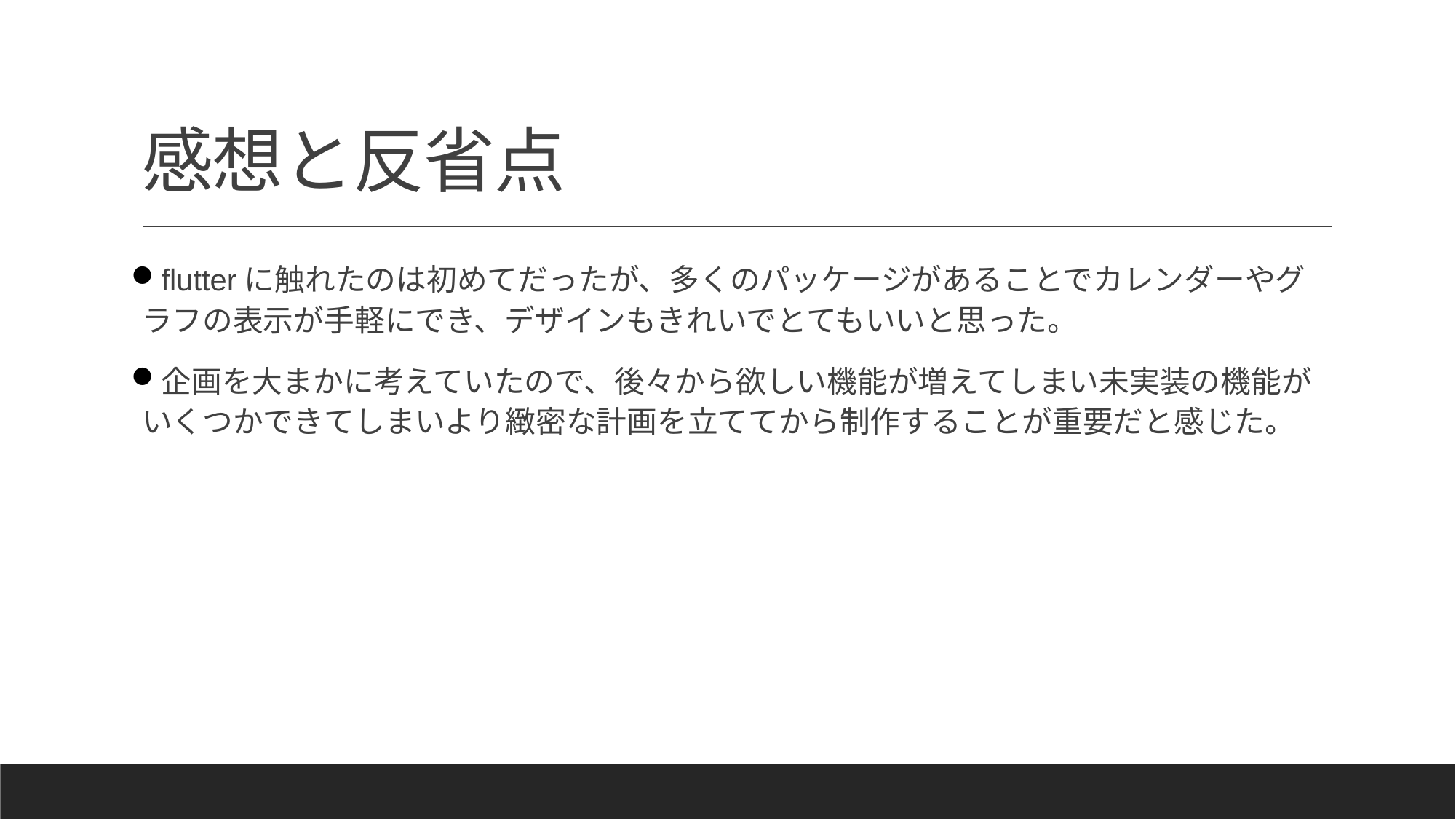

# 感想と反省点
flutterに触れたのは初めてだったが、多くのパッケージがあることでカレンダーやグラフの表示が手軽にでき、デザインもきれいでとてもいいと思った。
企画を大まかに考えていたので、後々から欲しい機能が増えてしまい未実装の機能がいくつかできてしまいより緻密な計画を立ててから制作することが重要だと感じた。